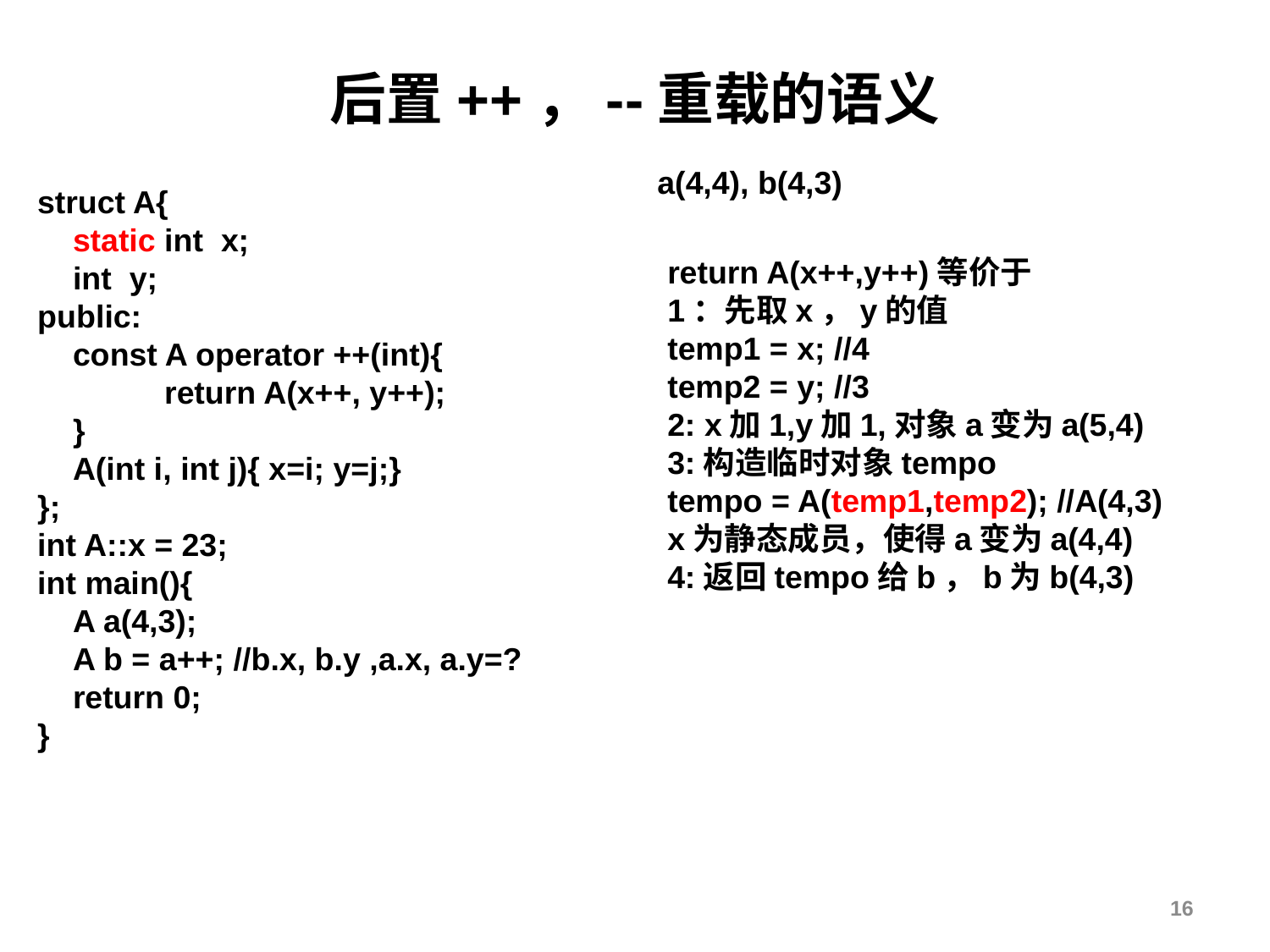

# 后置++，--重载的语义
a(4,4), b(4,3)
struct A{
    static int  x;
    int  y;
public:
    const A operator ++(int){
	return A(x++, y++);
    }
    A(int i, int j){ x=i; y=j;}
};
int A::x = 23;
int main(){
    A a(4,3);
    A b = a++; //b.x, b.y ,a.x, a.y=?
    return 0;
}
return A(x++,y++)等价于
1：先取x，y的值
temp1 = x; //4
temp2 = y; //3
2: x加1,y加1,对象a变为a(5,4)
3:构造临时对象tempo
tempo = A(temp1,temp2); //A(4,3)
x为静态成员，使得a变为a(4,4)
4:返回tempo给b，b为b(4,3)

16